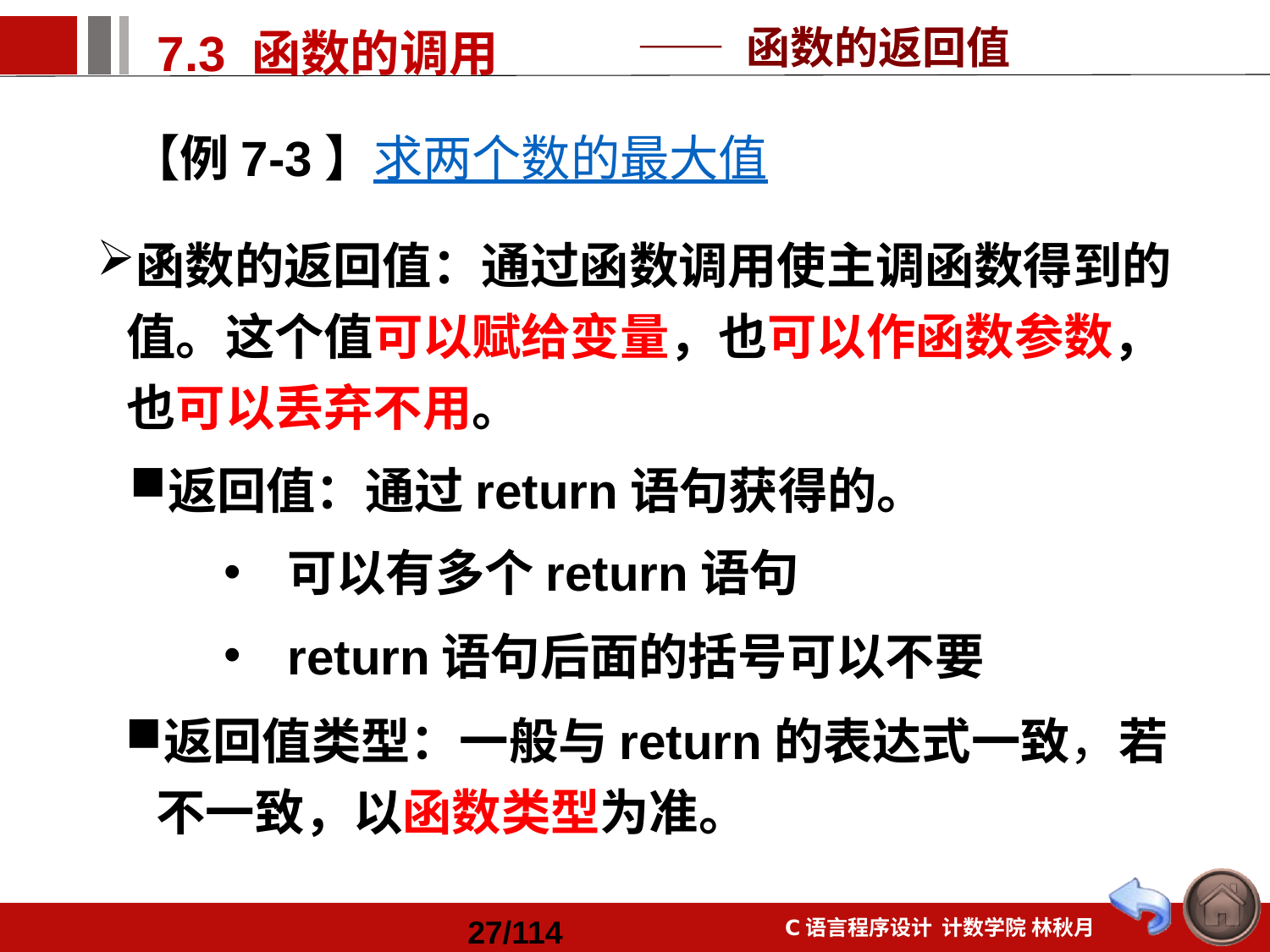

—— 函数的返回值
【例7-3】求两个数的最大值。
函数的返回值：通过函数调用使主调函数得到的值。这个值可以赋给变量，也可以作函数参数，也可以丢弃不用。
返回值：通过return语句获得的。
可以有多个return语句
return语句后面的括号可以不要
返回值类型：一般与return的表达式一致，若不一致，以函数类型为准。